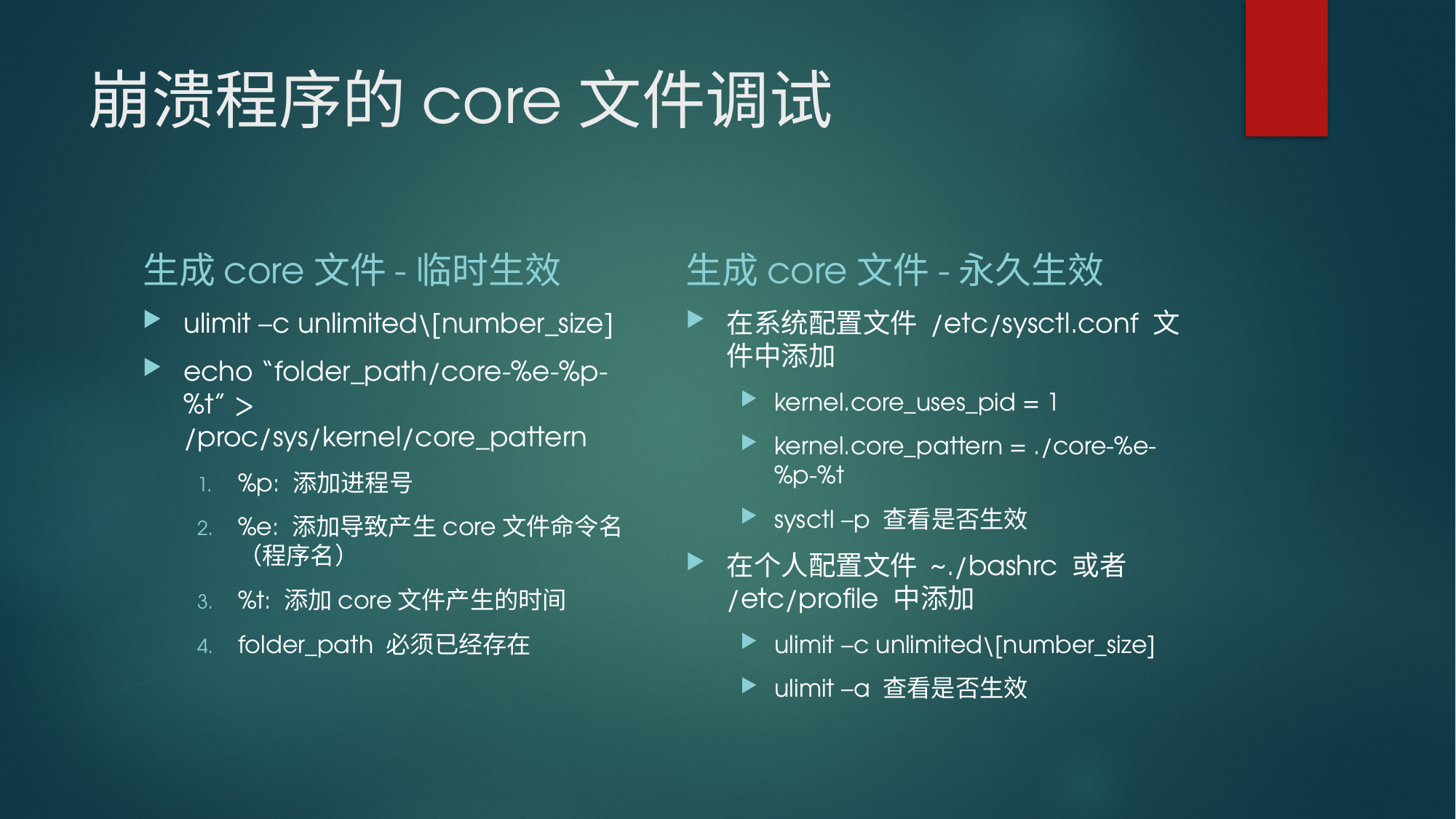

# 崩溃程序的core文件调试
生成core文件-临时生效
生成core文件-永久生效
ulimit –c unlimited\[number_size]
echo “folder_path/core-%e-%p-%t” > /proc/sys/kernel/core_pattern
%p: 添加进程号
%e: 添加导致产生core文件命令名（程序名）
%t: 添加core文件产生的时间
folder_path 必须已经存在
在系统配置文件 /etc/sysctl.conf 文件中添加
kernel.core_uses_pid = 1
kernel.core_pattern = ./core-%e-%p-%t
sysctl –p 查看是否生效
在个人配置文件 ~./bashrc 或者 /etc/profile 中添加
ulimit –c unlimited\[number_size]
ulimit –a 查看是否生效